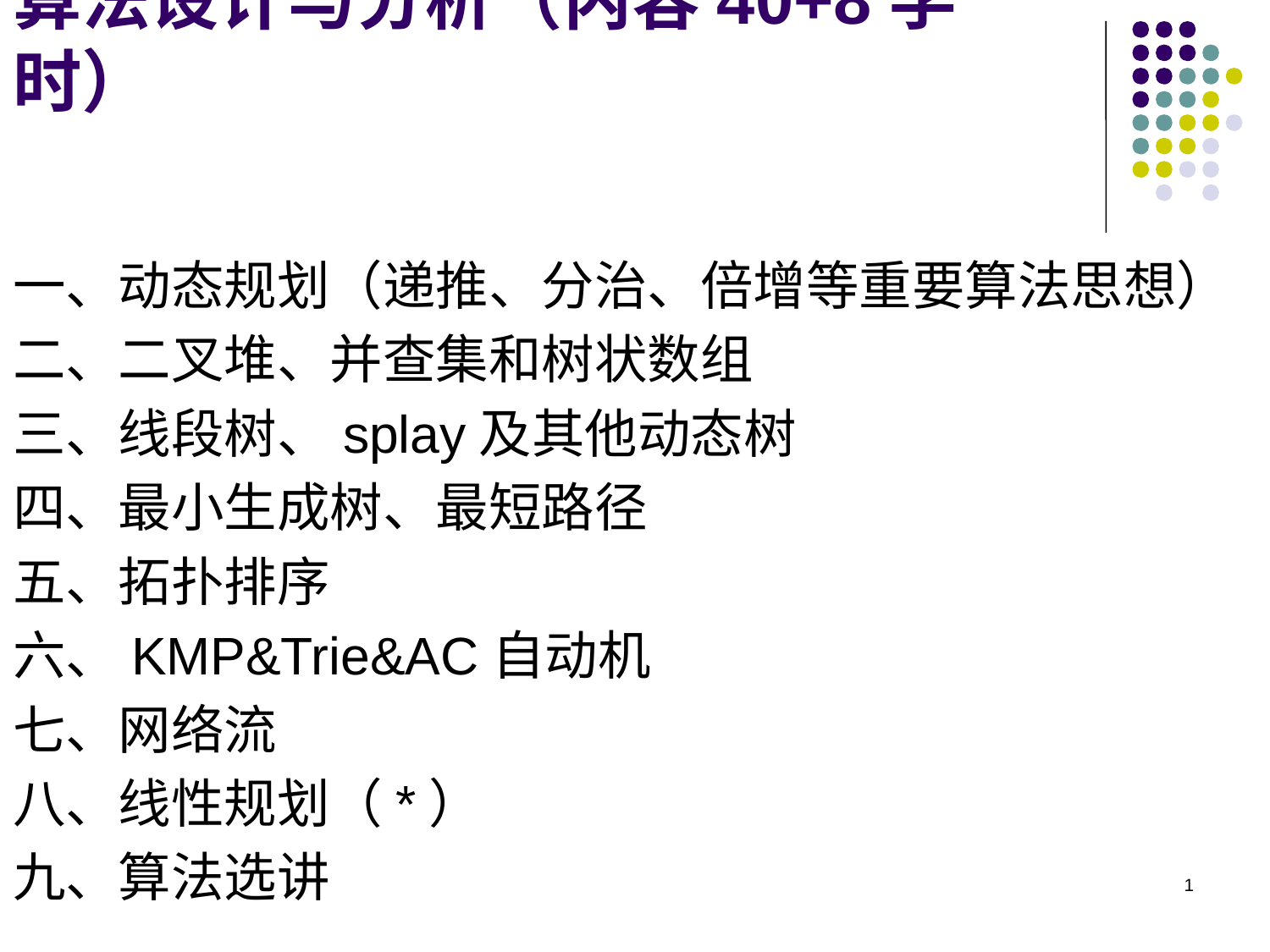

# 算法设计与分析（内容40+8学时）
一、动态规划（递推、分治、倍增等重要算法思想）
二、二叉堆、并查集和树状数组
三、线段树、splay及其他动态树
四、最小生成树、最短路径
五、拓扑排序
六、KMP&Trie&AC自动机
七、网络流
八、线性规划（*）
九、算法选讲

1